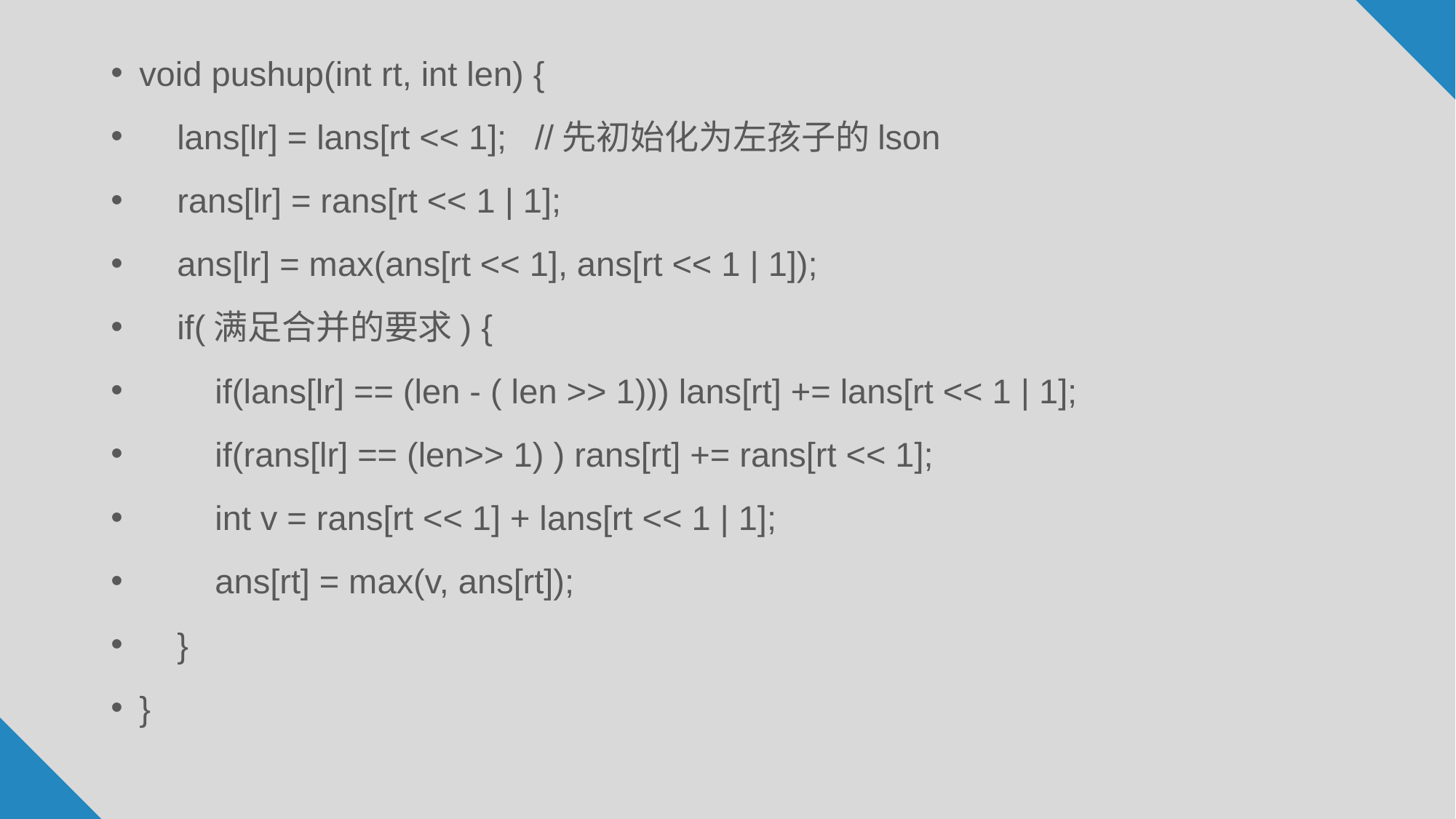

void pushup(int rt, int len) {
    lans[lr] = lans[rt << 1];   //先初始化为左孩子的lson
    rans[lr] = rans[rt << 1 | 1];
    ans[lr] = max(ans[rt << 1], ans[rt << 1 | 1]);
    if(满足合并的要求) {
        if(lans[lr] == (len - ( len >> 1))) lans[rt] += lans[rt << 1 | 1];
        if(rans[lr] == (len>> 1) ) rans[rt] += rans[rt << 1];
        int v = rans[rt << 1] + lans[rt << 1 | 1];
        ans[rt] = max(v, ans[rt]);
    }
}